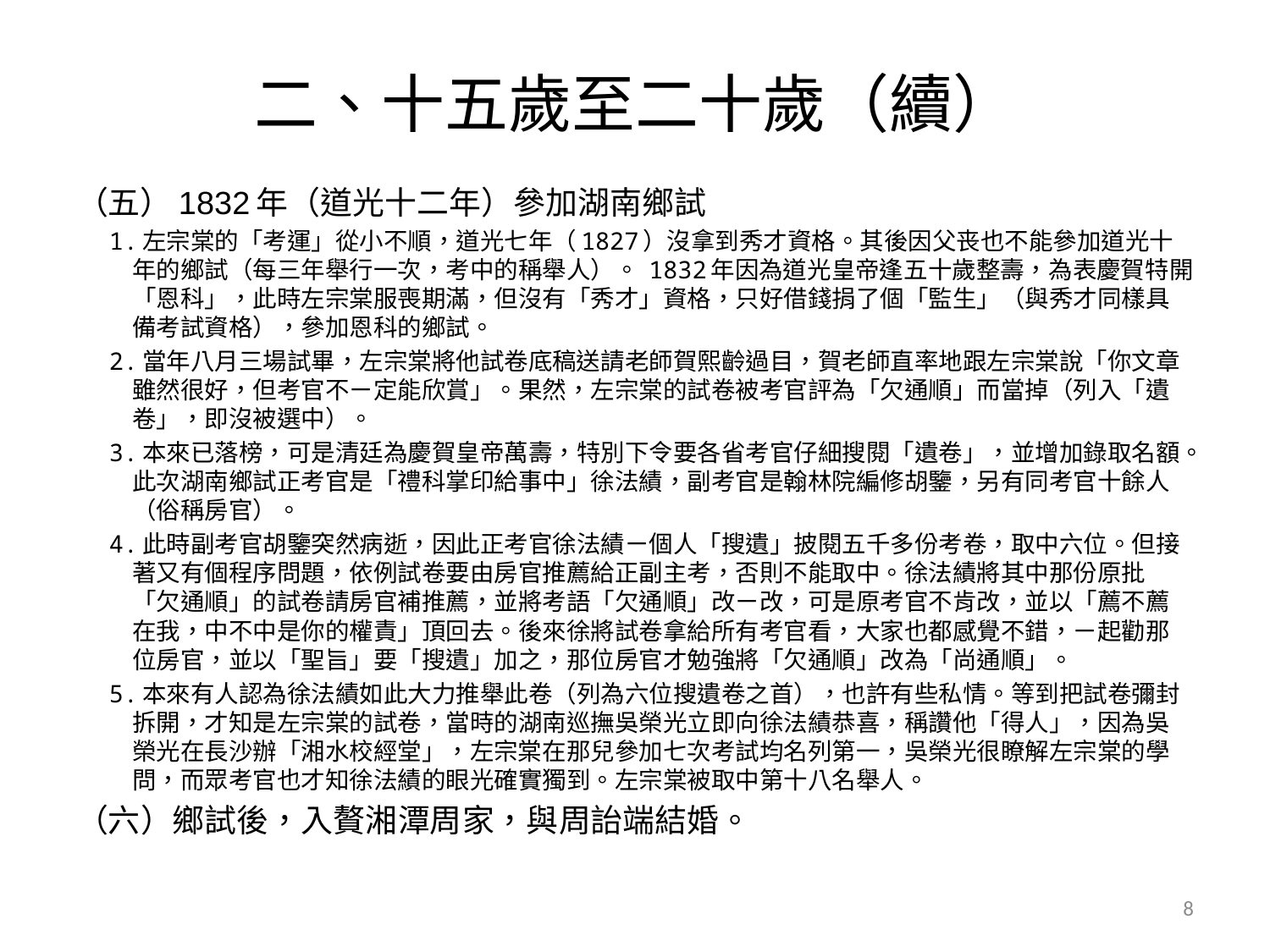

# 二、十五歲至二十歲（續）
（五）1832年（道光十二年）參加湖南鄉試
1.左宗棠的「考運」從小不順，道光七年（1827）沒拿到秀才資格。其後因父丧也不能參加道光十年的鄉試（每三年舉行一次，考中的稱舉人）。 1832年因為道光皇帝逢五十歲整壽，為表慶賀特開「恩科」，此時左宗棠服喪期滿，但沒有「秀才」資格，只好借錢捐了個「監生」（與秀才同樣具備考試資格），參加恩科的鄉試。
2.當年八月三場試畢，左宗棠將他試卷底稿送請老師賀熙齡過目，賀老師直率地跟左宗棠說「你文章雖然很好，但考官不ㄧ定能欣賞」。果然，左宗棠的試卷被考官評為「欠通順」而當掉（列入「遺卷」，即沒被選中）。
3.本來已落榜，可是清廷為慶賀皇帝萬壽，特別下令要各省考官仔細搜閱「遺卷」，並增加錄取名額。此次湖南鄉試正考官是「禮科掌印給事中」徐法績，副考官是翰林院編修胡鑒，另有同考官十餘人（俗稱房官）。
4.此時副考官胡鑒突然病逝，因此正考官徐法績ㄧ個人「搜遺」披閱五千多份考卷，取中六位。但接著又有個程序問題，依例試卷要由房官推薦給正副主考，否則不能取中。徐法績將其中那份原批「欠通順」的試卷請房官補推薦，並將考語「欠通順」改ㄧ改，可是原考官不肯改，並以「薦不薦在我，中不中是你的權責」頂回去。後來徐將試卷拿給所有考官看，大家也都感覺不錯，ㄧ起勸那位房官，並以「聖旨」要「搜遺」加之，那位房官才勉強將「欠通順」改為「尚通順」。
5.本來有人認為徐法績如此大力推舉此卷（列為六位搜遺卷之首），也許有些私情。等到把試卷彌封拆開，才知是左宗棠的試卷，當時的湖南巡撫吳榮光立即向徐法績恭喜，稱讚他「得人」，因為吳榮光在長沙辦「湘水校經堂」，左宗棠在那兒參加七次考試均名列第一，吳榮光很瞭解左宗棠的學問，而眾考官也才知徐法績的眼光確實獨到。左宗棠被取中第十八名舉人。
（六）鄉試後，入贅湘潭周家，與周詒端結婚。
8